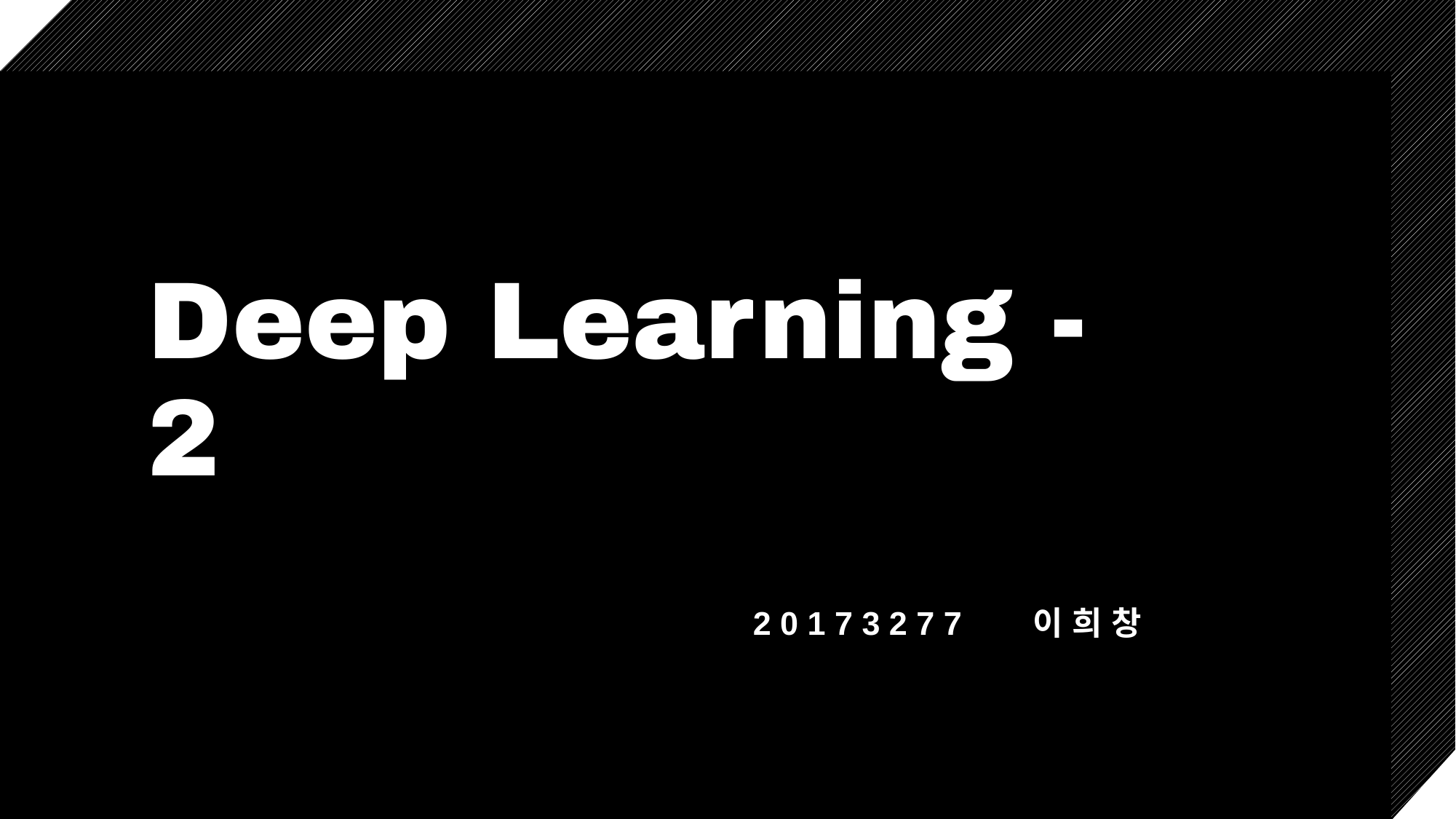

# Deep Learning - 2
20173277   이희창